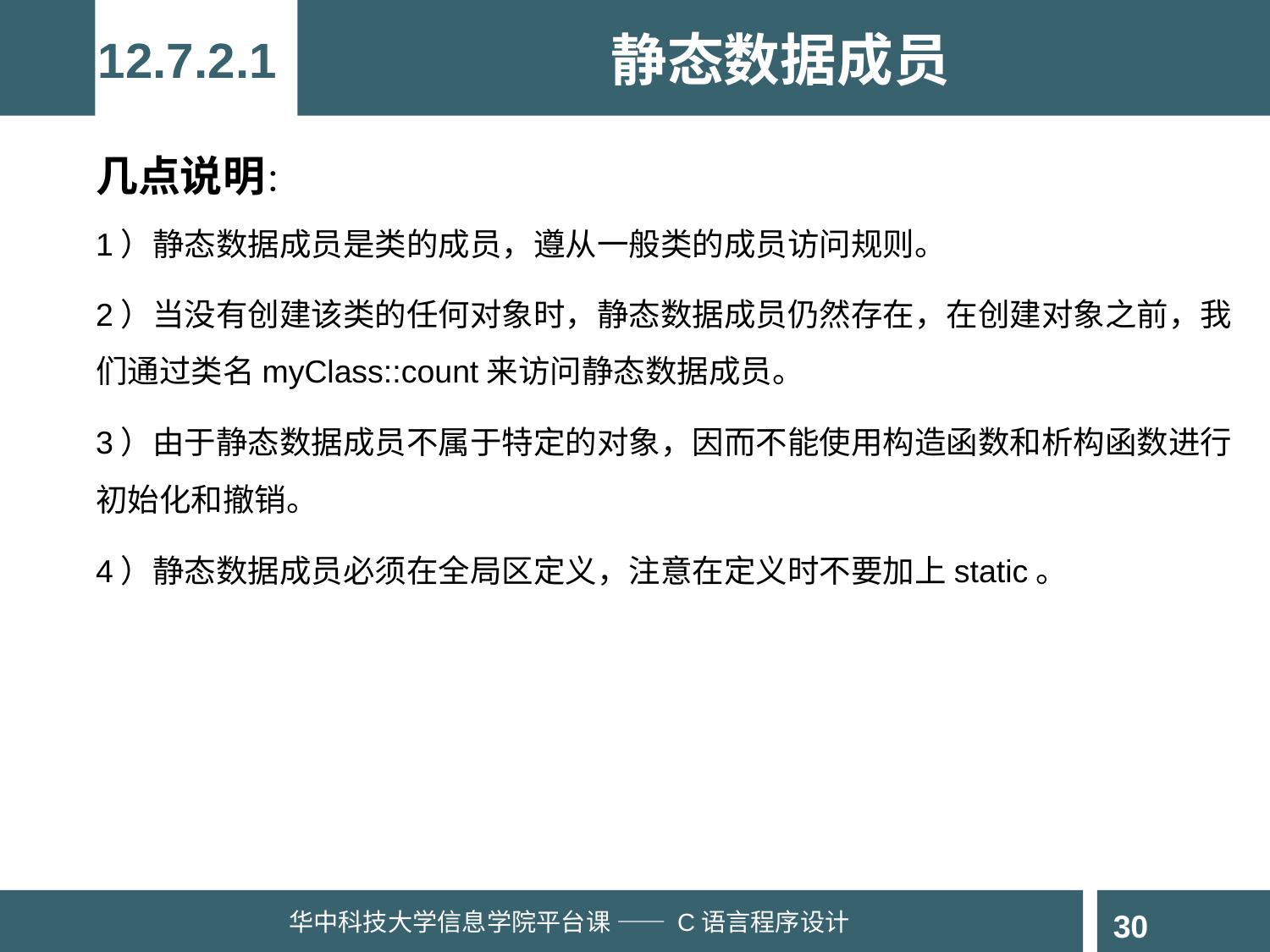

静态数据成员
12.7.2.1
几点说明：
1）静态数据成员是类的成员，遵从一般类的成员访问规则。
2）当没有创建该类的任何对象时，静态数据成员仍然存在，在创建对象之前，我们通过类名myClass::count来访问静态数据成员。
3）由于静态数据成员不属于特定的对象，因而不能使用构造函数和析构函数进行初始化和撤销。
4）静态数据成员必须在全局区定义，注意在定义时不要加上static。